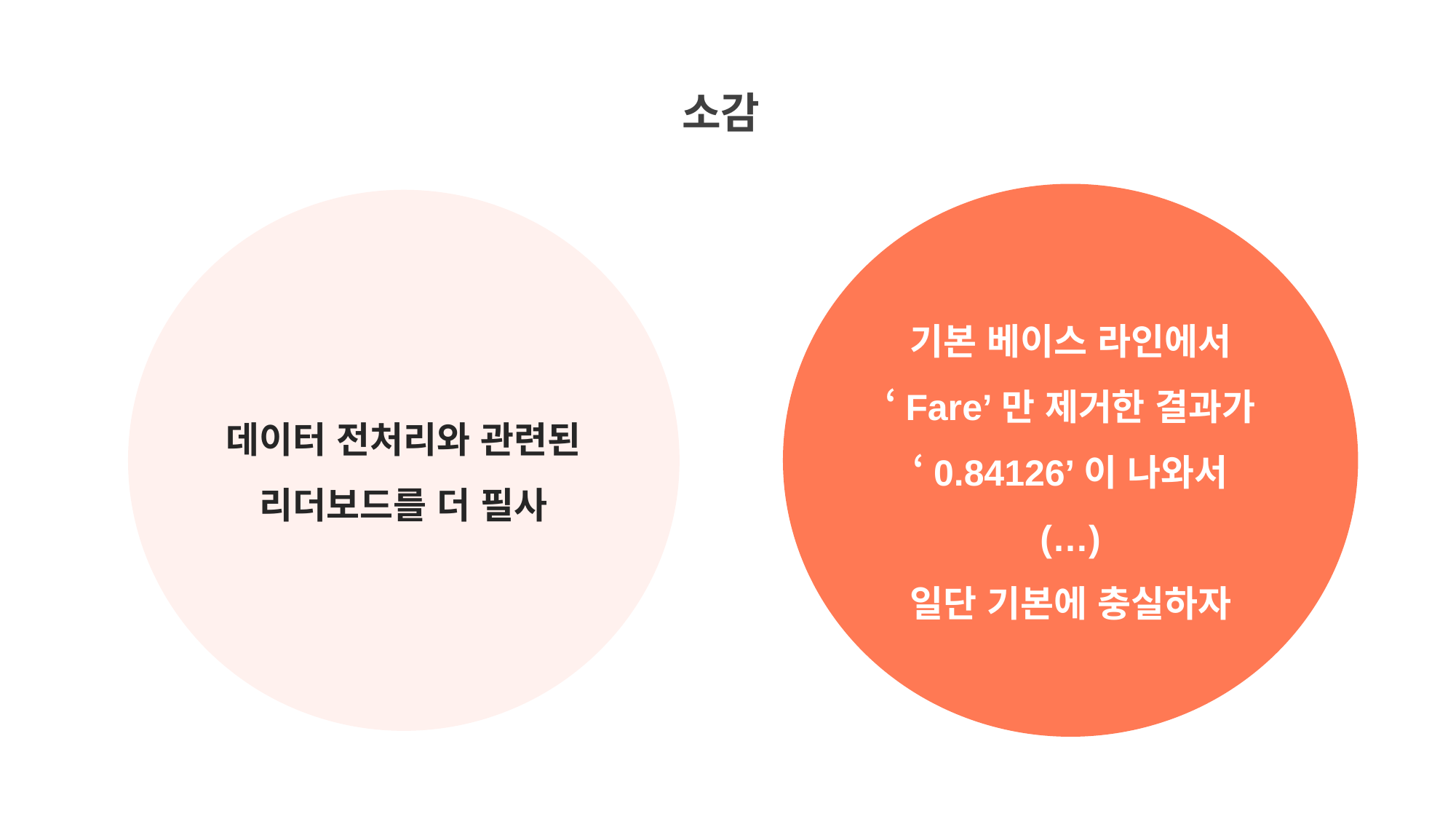

소감
기본 베이스 라인에서 ‘Fare’만 제거한 결과가 ‘0.84126’이 나와서
(…)
일단 기본에 충실하자
데이터 전처리와 관련된 리더보드를 더 필사